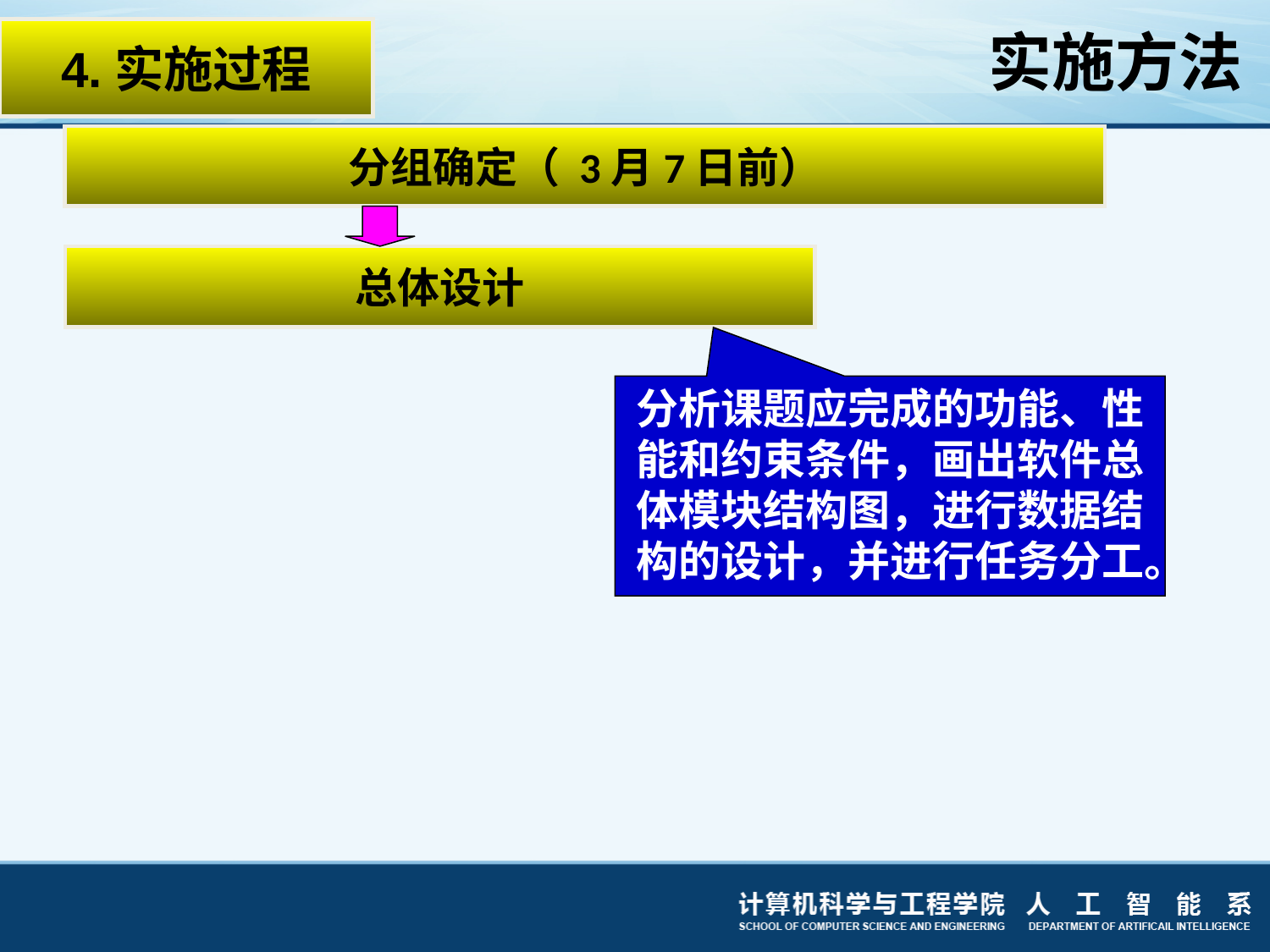

实施方法
4.实施过程
分组确定（ 3月7日前）

总体设计
分析课题应完成的功能、性能和约束条件，画出软件总体模块结构图，进行数据结构的设计，并进行任务分工。